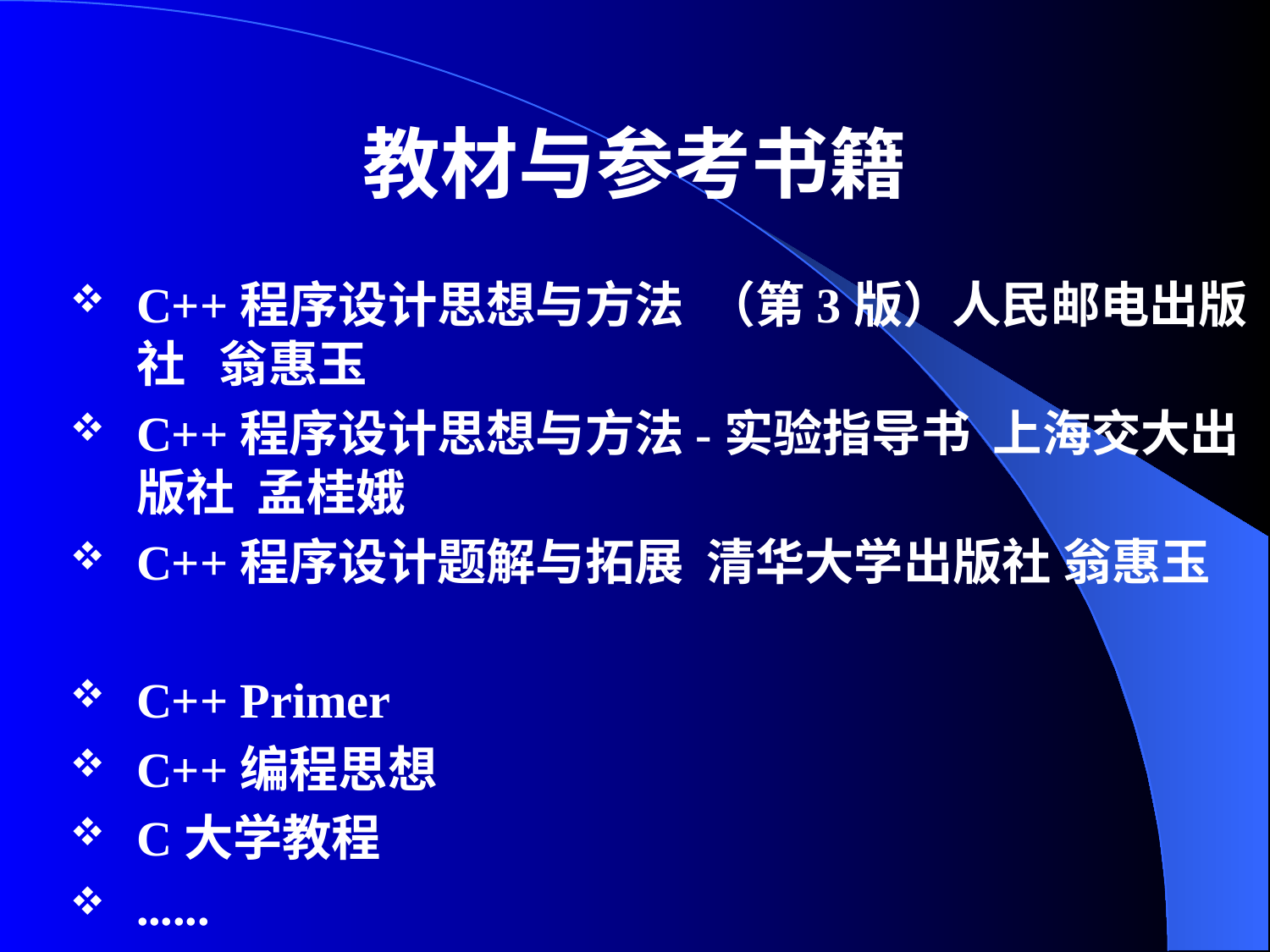

# 教材与参考书籍
C++程序设计思想与方法  （第3版）人民邮电出版社   翁惠玉
C++程序设计思想与方法-实验指导书  上海交大出版社  孟桂娥
C++程序设计题解与拓展  清华大学出版社 翁惠玉

C++ Primer
C++编程思想
C大学教程
......